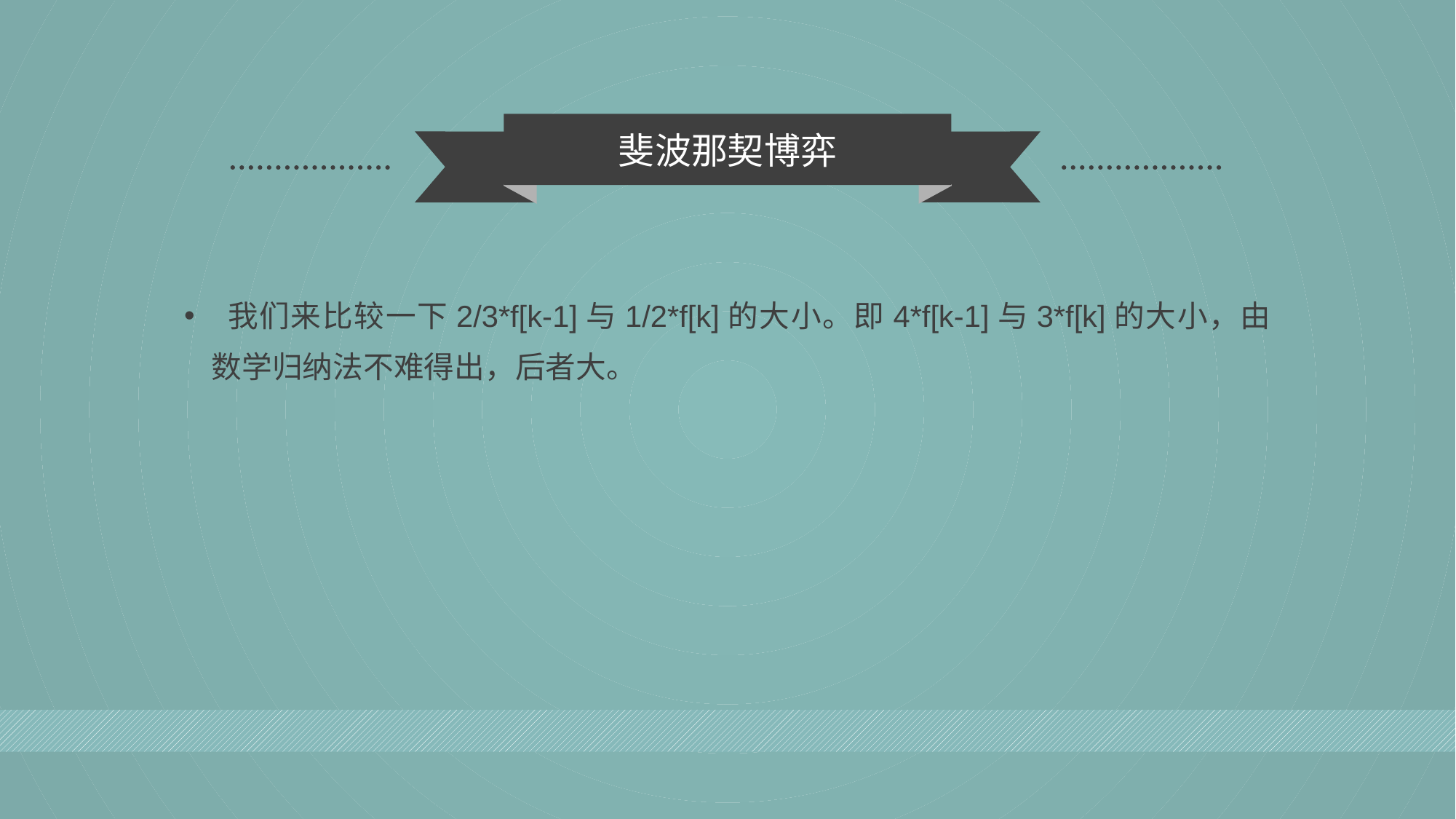

斐波那契博弈

 我们来比较一下2/3*f[k-1]与1/2*f[k]的大小。即4*f[k-1]与3*f[k]的大小，由数学归纳法不难得出，后者大。